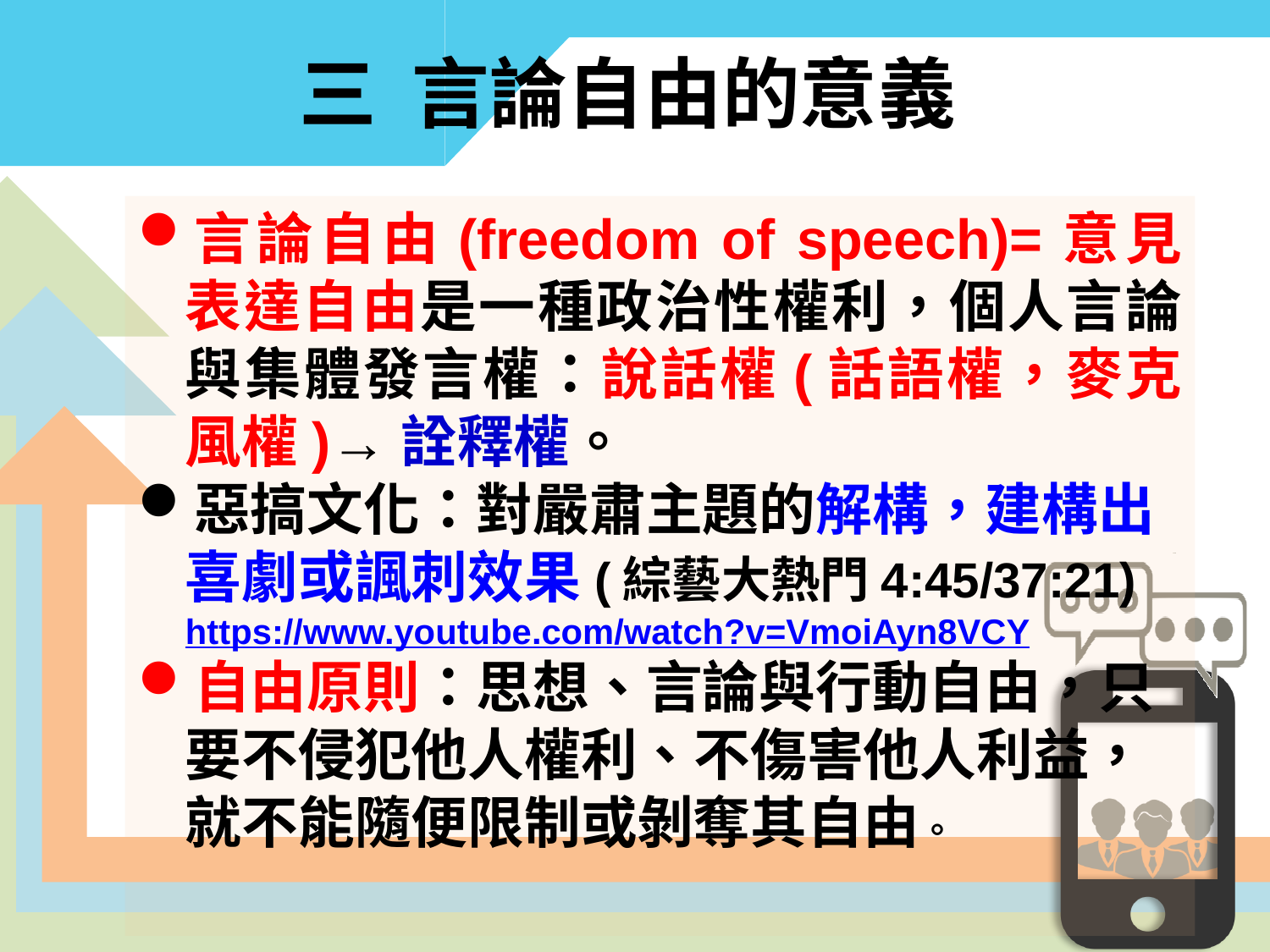

# 三  言論自由的意義
言論自由(freedom of speech)=意見表達自由是一種政治性權利，個人言論與集體發言權：說話權(話語權，麥克風權)→詮釋權。
惡搞文化：對嚴肅主題的解構，建構出喜劇或諷刺效果(綜藝大熱門4:45/37:21) https://www.youtube.com/watch?v=VmoiAyn8VCY
自由原則：思想、言論與行動自由，只要不侵犯他人權利、不傷害他人利益，就不能隨便限制或剝奪其自由。